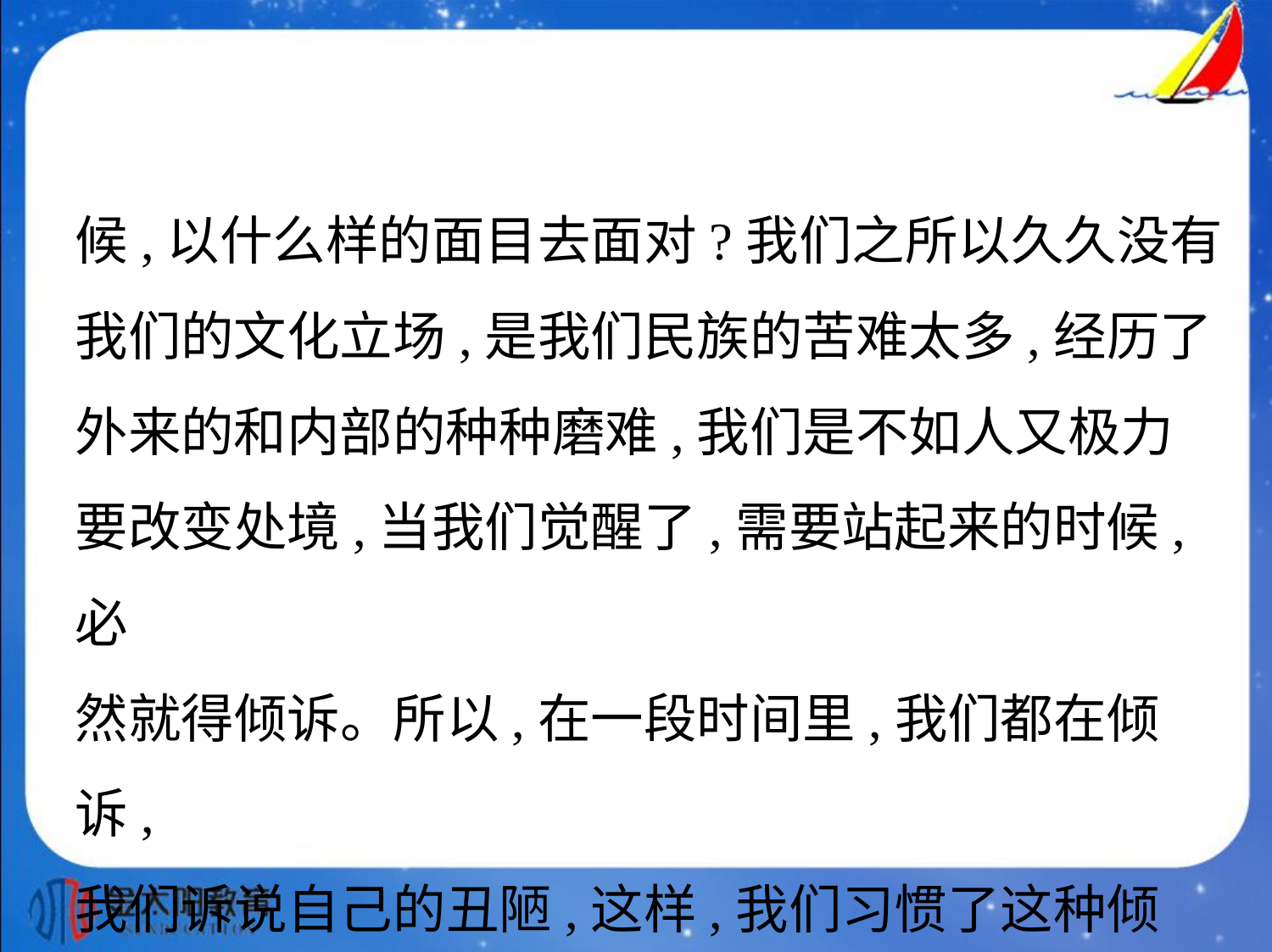

候,以什么样的面目去面对?我们之所以久久没有
我们的文化立场,是我们民族的苦难太多,经历了
外来的和内部的种种磨难,我们是不如人又极力
要改变处境,当我们觉醒了,需要站起来的时候,必
然就得倾诉。所以,在一段时间里,我们都在倾诉,
我们诉说自己的丑陋,这样,我们习惯了这种倾诉,
也养成了外面世界寻找我们,我们就要倾诉的习